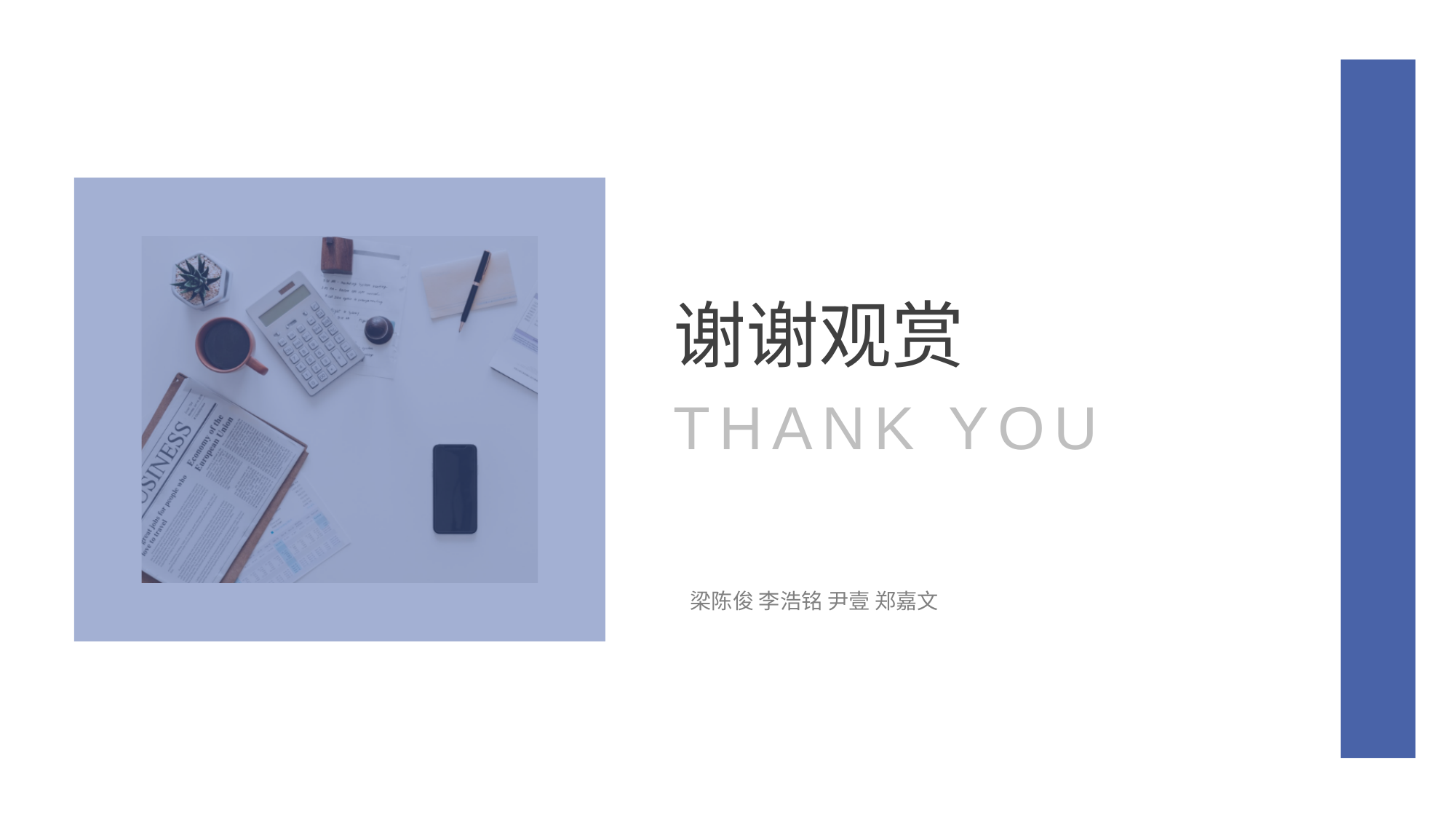

谢谢观赏
THANK YOU
梁陈俊 李浩铭 尹壹 郑嘉文